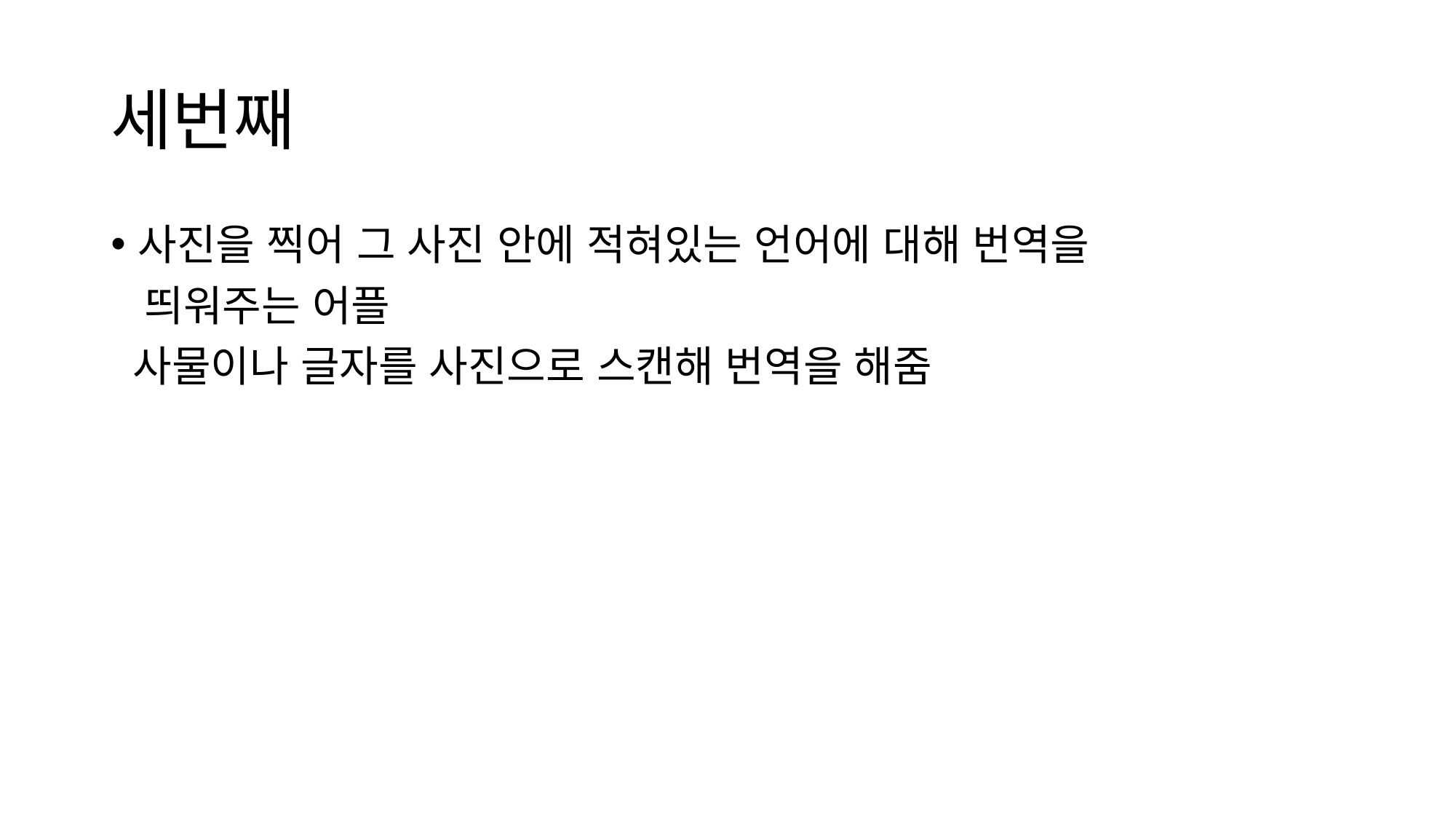

# 세번째
사진을 찍어 그 사진 안에 적혀있는 언어에 대해 번역을
  띄워주는 어플
 사물이나 글자를 사진으로 스캔해 번역을 해줌